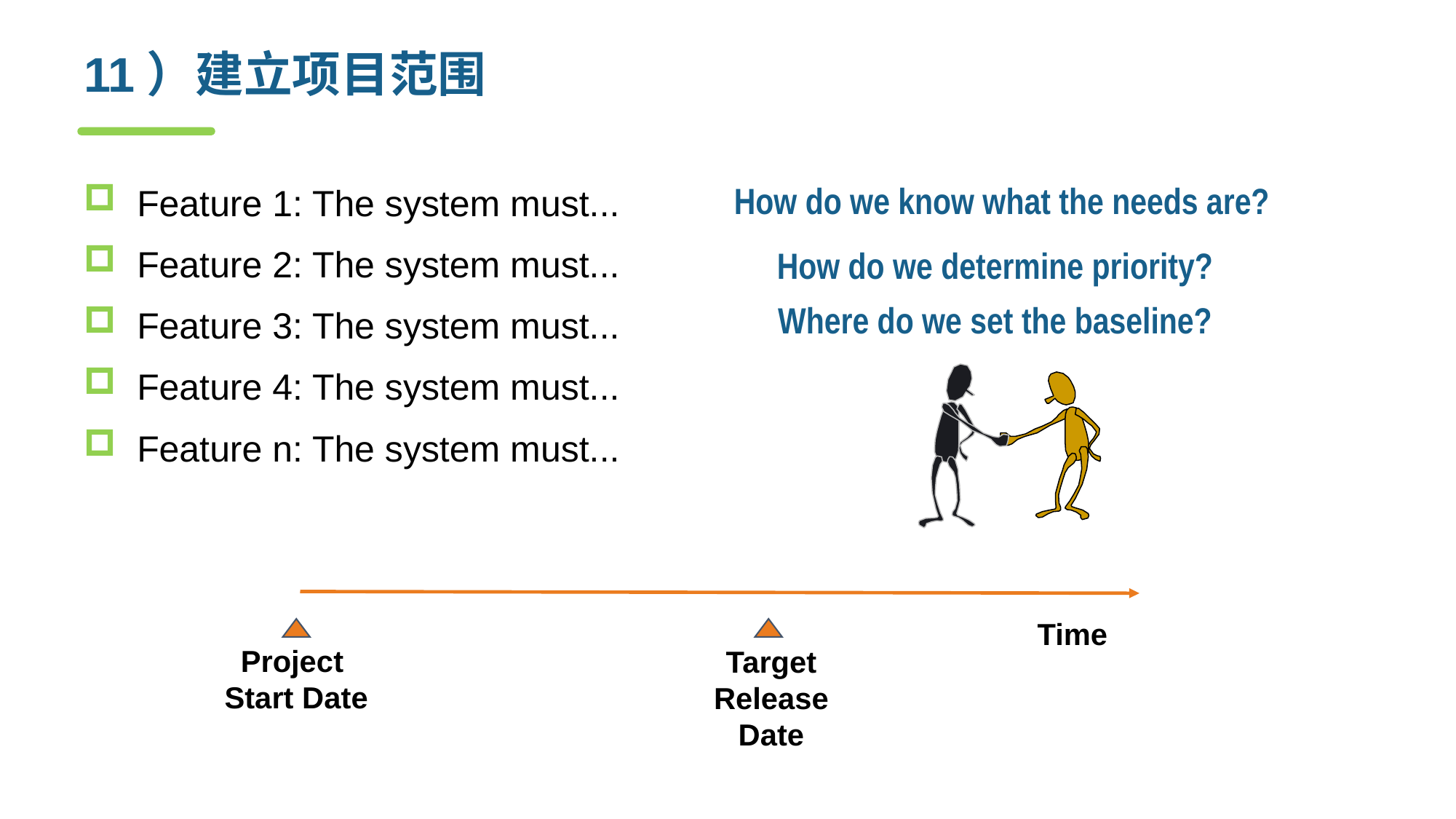

# 11）建立项目范围
Feature 1: The system must...
Feature 2: The system must...
Feature 3: The system must...
Feature 4: The system must...
Feature n: The system must...
How do we know what the needs are?
How do we determine priority?
Where do we set the baseline?

Time

Project
Start Date
Target
Release
Date
47